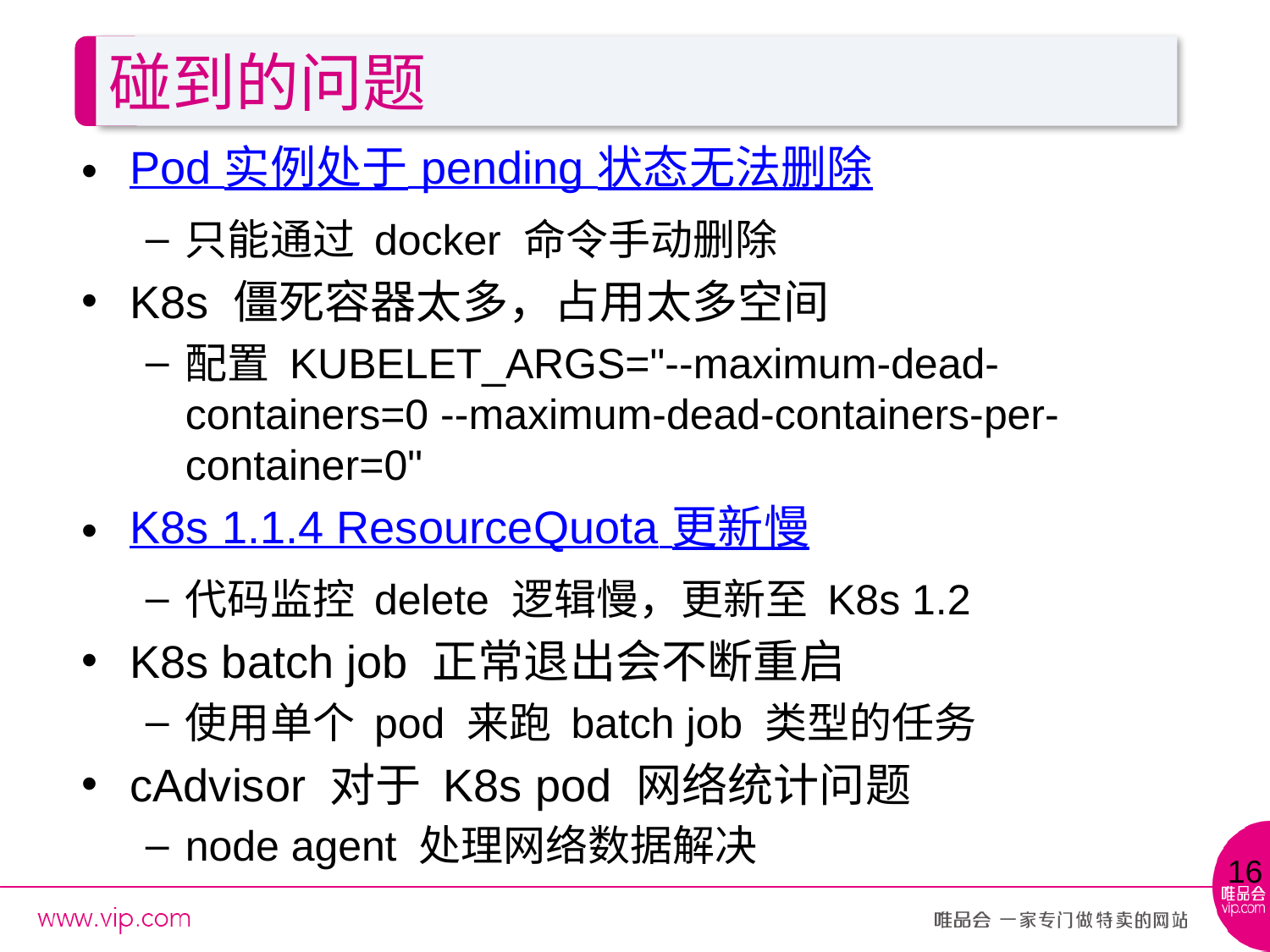

# 碰到的问题
Pod 实例处于 pending 状态无法删除
只能通过 docker 命令手动删除
K8s 僵死容器太多，占用太多空间
配置 KUBELET_ARGS="--maximum-dead-containers=0 --maximum-dead-containers-per-container=0"
K8s 1.1.4 ResourceQuota 更新慢
代码监控 delete 逻辑慢，更新至 K8s 1.2
K8s batch job 正常退出会不断重启
使用单个 pod 来跑 batch job 类型的任务
cAdvisor 对于 K8s pod 网络统计问题
node agent 处理网络数据解决